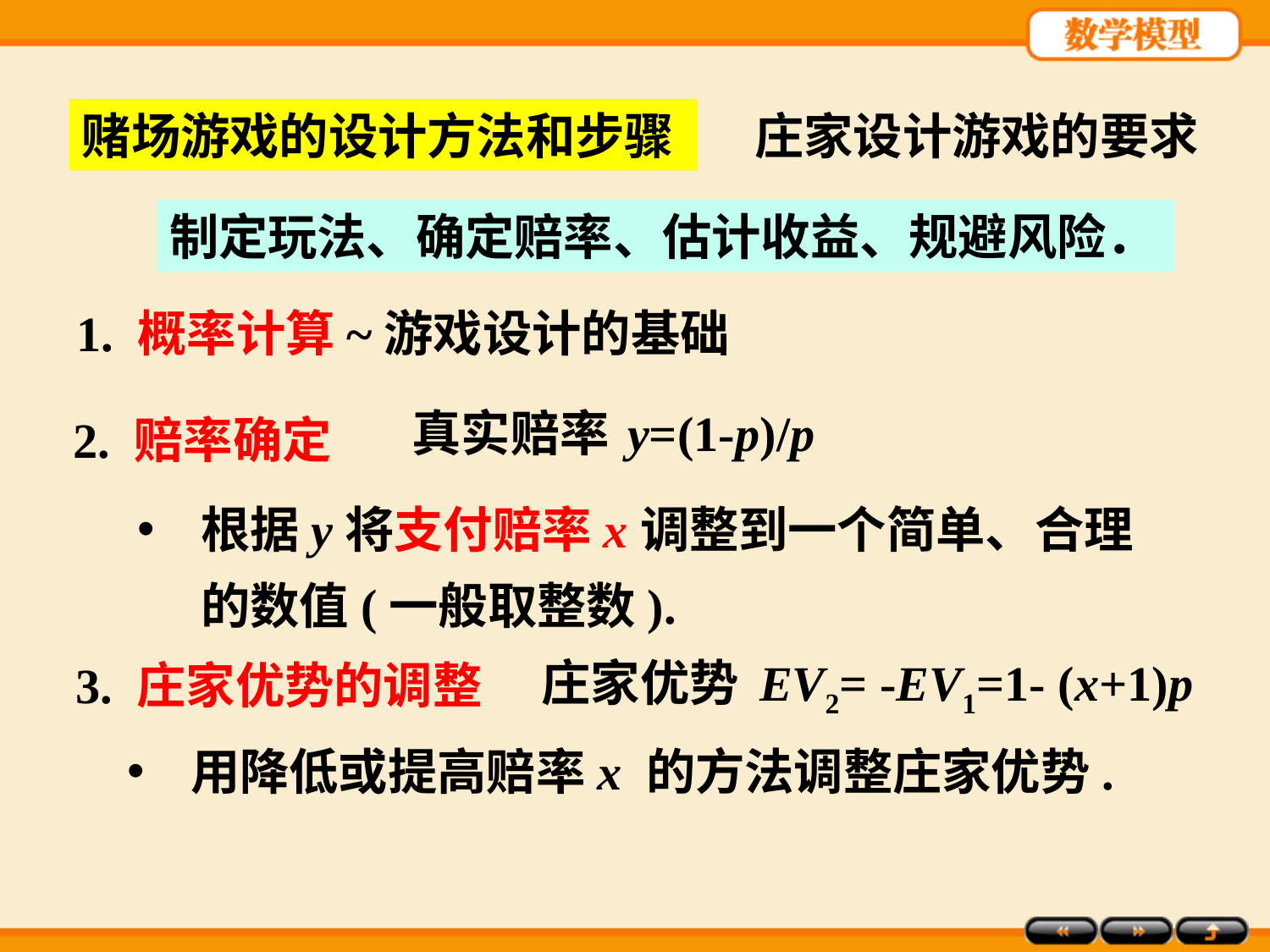

赌场游戏的设计方法和步骤
庄家设计游戏的要求
制定玩法、确定赔率、估计收益、规避风险．
1. 概率计算~游戏设计的基础
y=(1-p)/p
真实赔率
2. 赔率确定
根据y将支付赔率x调整到一个简单、合理的数值(一般取整数).
庄家优势
EV2= -EV1=1- (x+1)p
3. 庄家优势的调整
用降低或提高赔率x 的方法调整庄家优势.